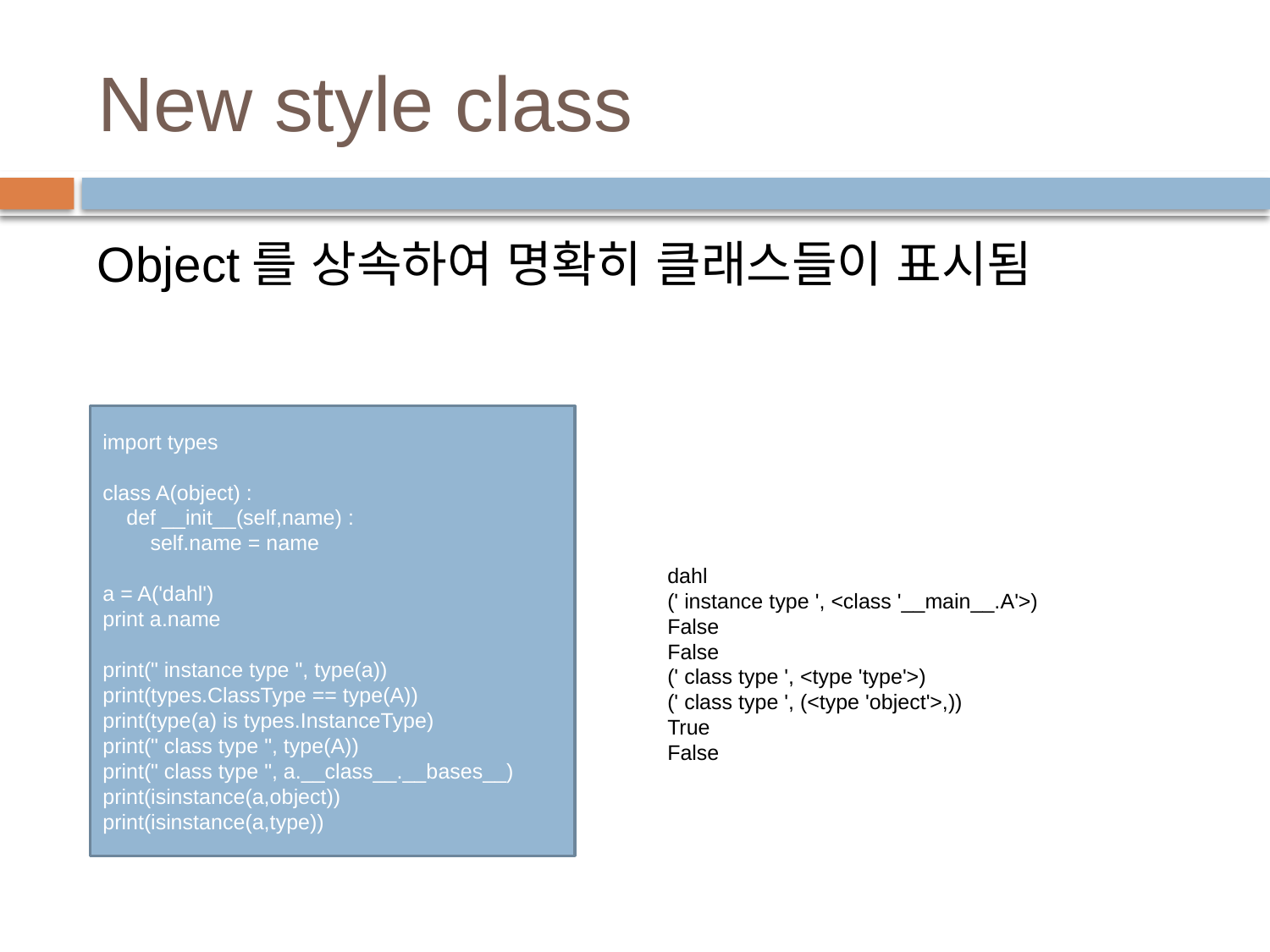

# New style class
Object를 상속하여 명확히 클래스들이 표시됨
import types

class A(object) :
    def __init__(self,name) :
        self.name = name

a = A('dahl')
print a.name

print(" instance type ", type(a))
print(types.ClassType == type(A))
print(type(a) is types.InstanceType)
print(" class type ", type(A))
print(" class type ", a.__class__.__bases__)
print(isinstance(a,object))
print(isinstance(a,type))
dahl
(' instance type ', <class '__main__.A'>)
False
False
(' class type ', <type 'type'>)
(' class type ', (<type 'object'>,))
True
False